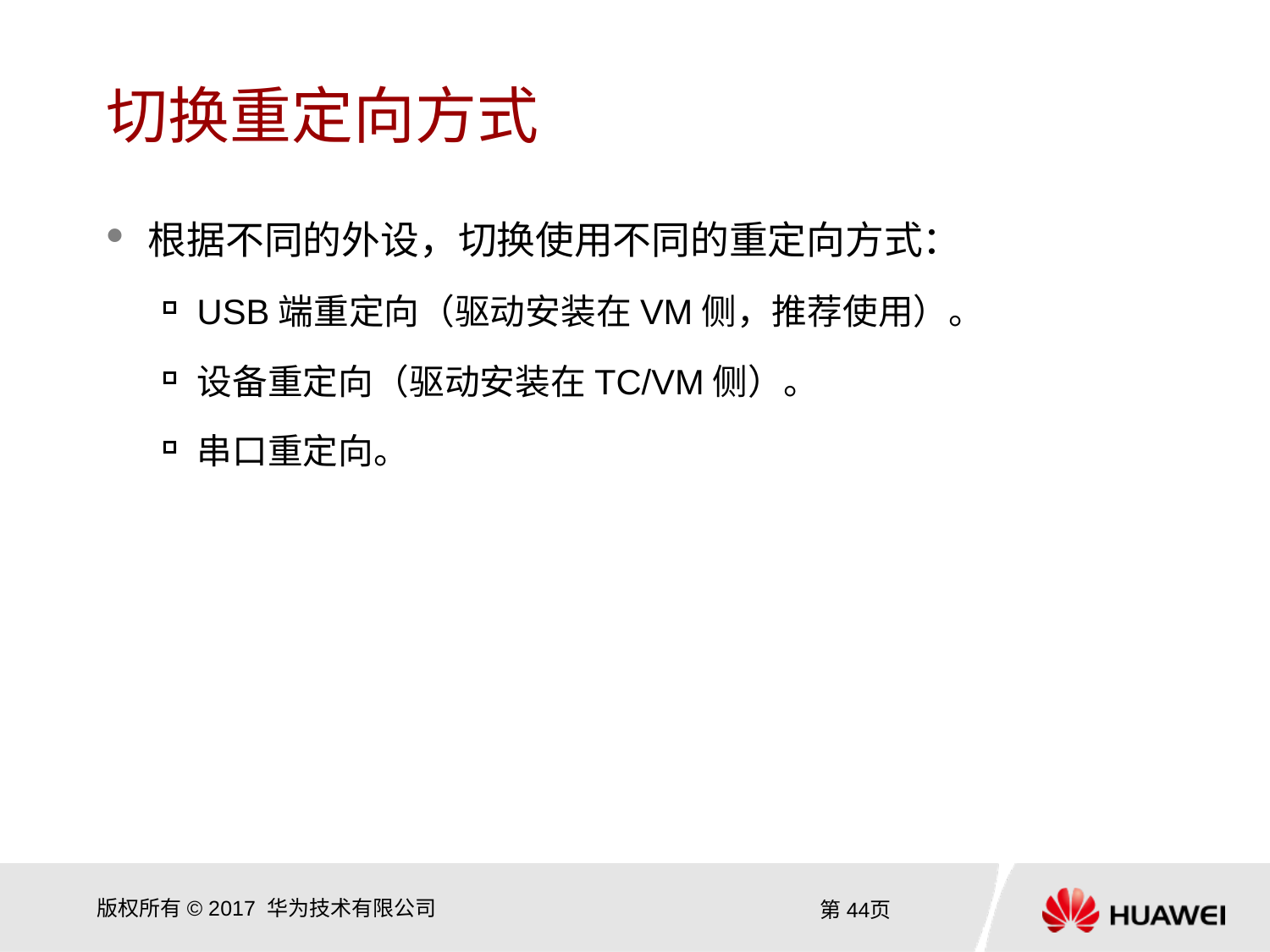

# 切换重定向方式
根据不同的外设，切换使用不同的重定向方式：
USB端重定向（驱动安装在VM侧，推荐使用）。
设备重定向（驱动安装在TC/VM侧）。
串口重定向。